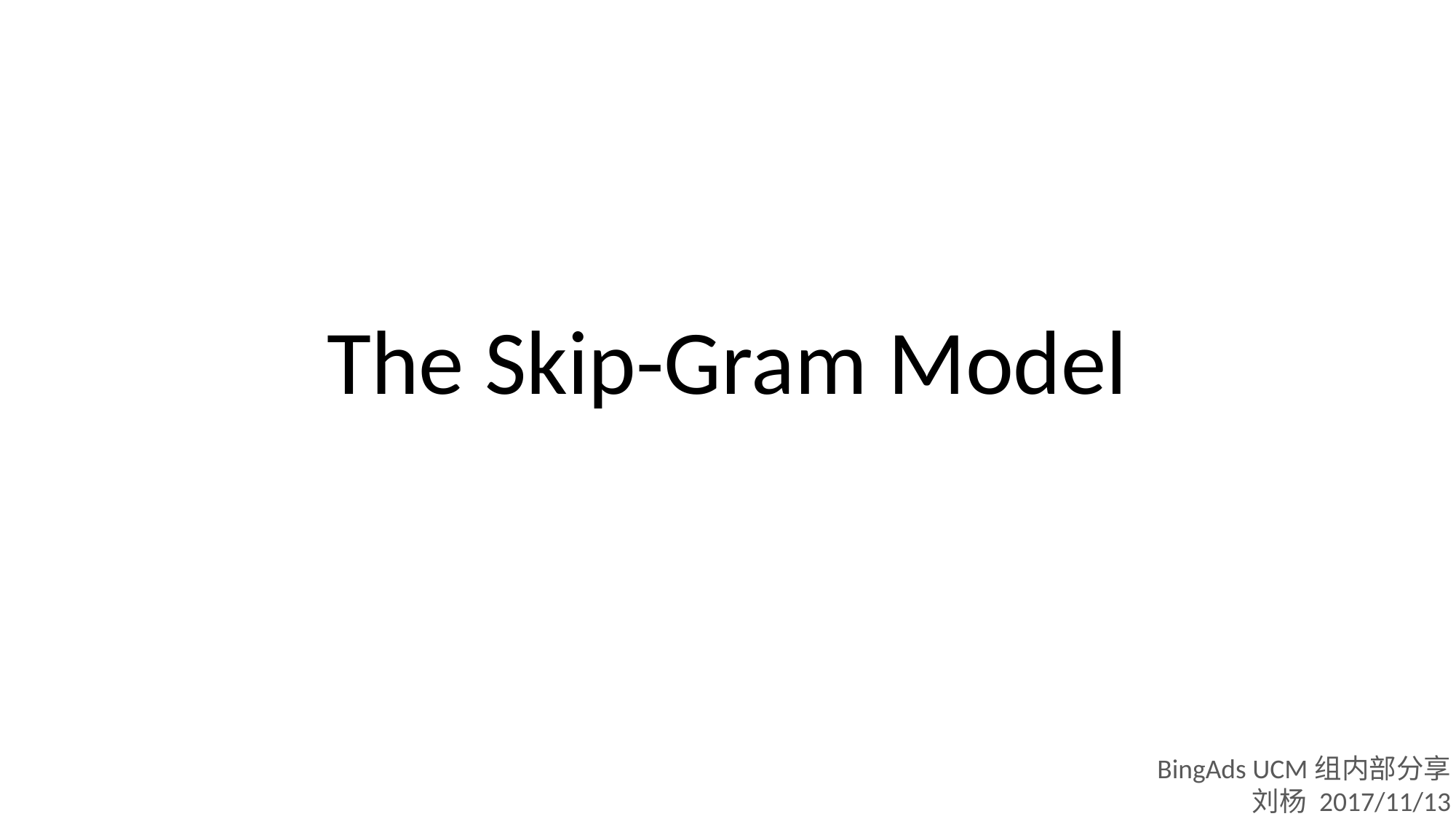

# The Skip-Gram Model

BingAds UCM组内部分享
刘杨 2017/11/13